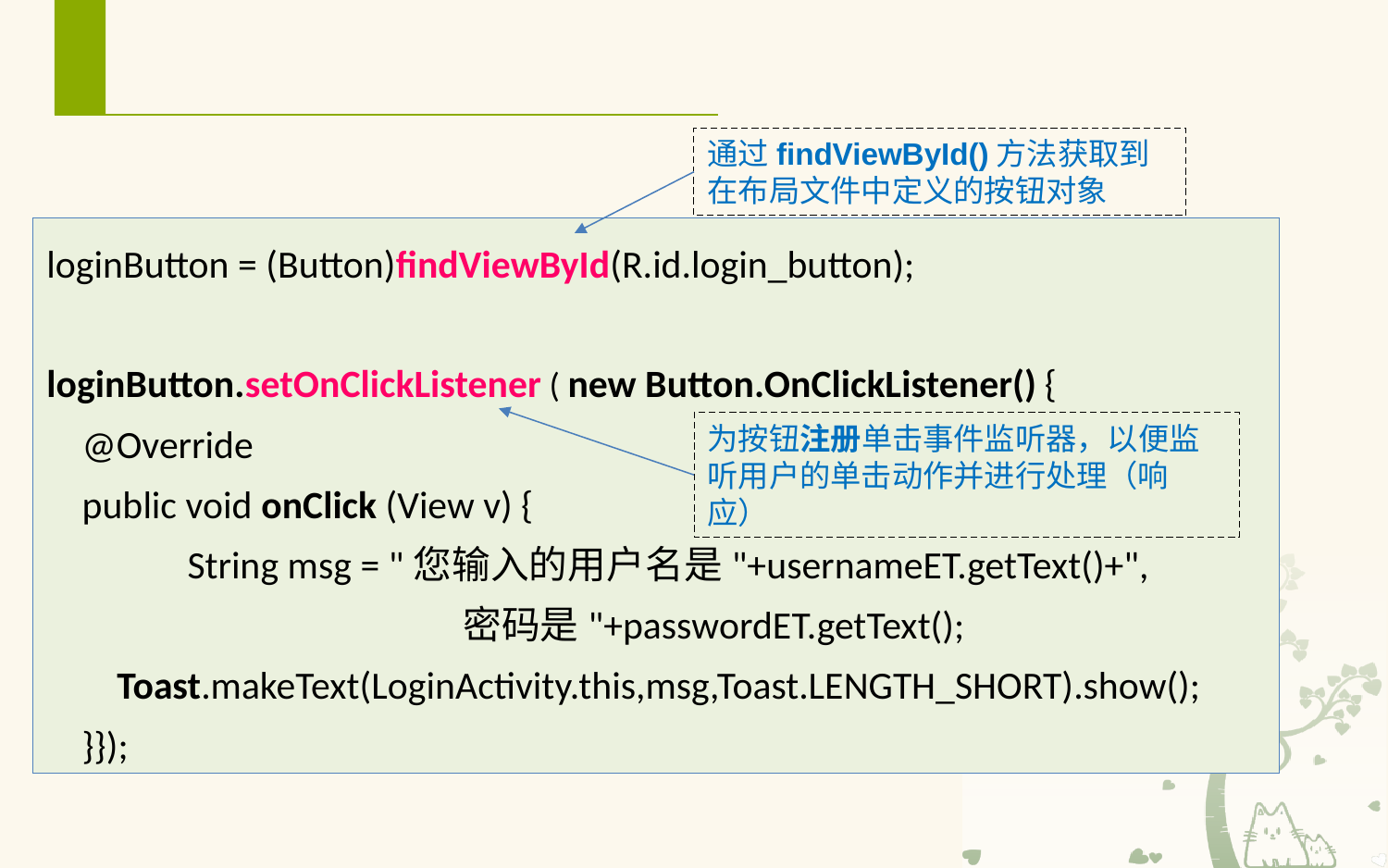

# “登录”按钮代码分析
通过findViewById()方法获取到在布局文件中定义的按钮对象
loginButton = (Button)findViewById(R.id.login_button);

loginButton.setOnClickListener ( new Button.OnClickListener() {
    @Override
    public void onClick (View v) {
                String msg = "您输入的用户名是"+usernameET.getText()+",
			密码是"+passwordET.getText();
        Toast.makeText(LoginActivity.this,msg,Toast.LENGTH_SHORT).show();
    }});
为按钮注册单击事件监听器，以便监听用户的单击动作并进行处理（响应）